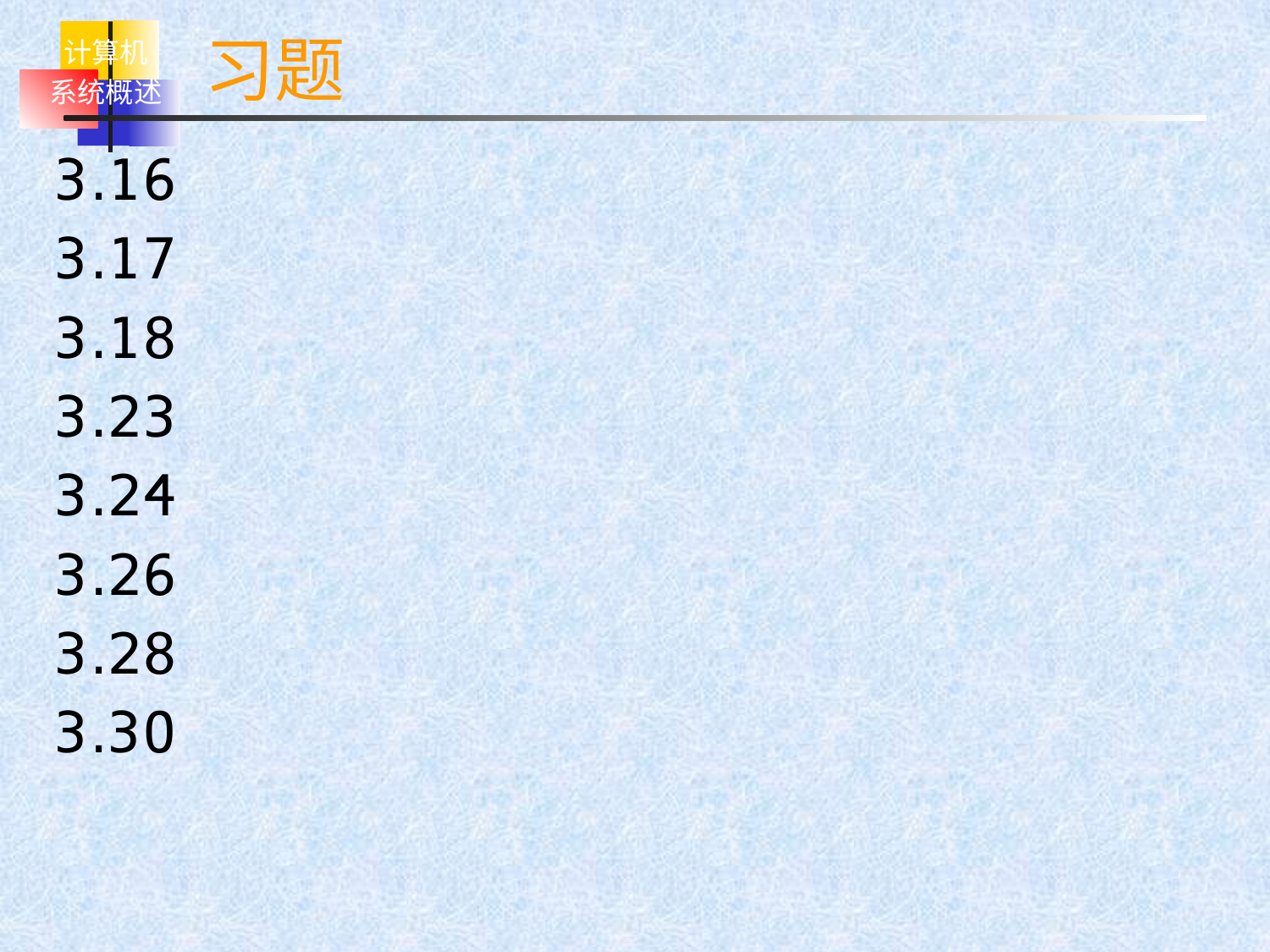

# 习题
3.16
3.17
3.18
3.23
3.24
3.26
3.28
3.30